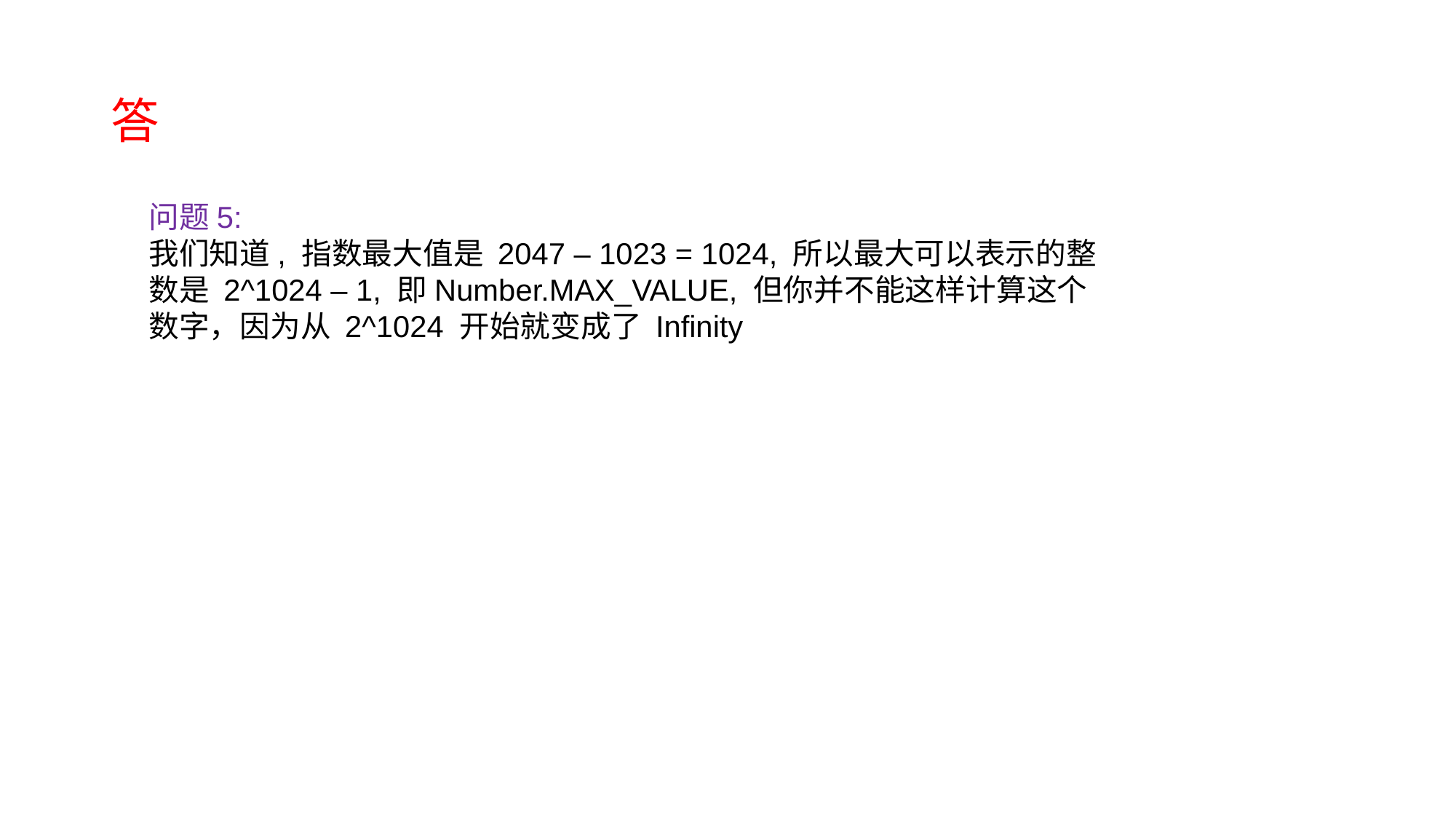

# 答
问题5:
我们知道, 指数最大值是 2047 – 1023 = 1024, 所以最大可以表示的整数是 2^1024 – 1, 即Number.MAX_VALUE, 但你并不能这样计算这个数字，因为从 2^1024 开始就变成了 Infinity